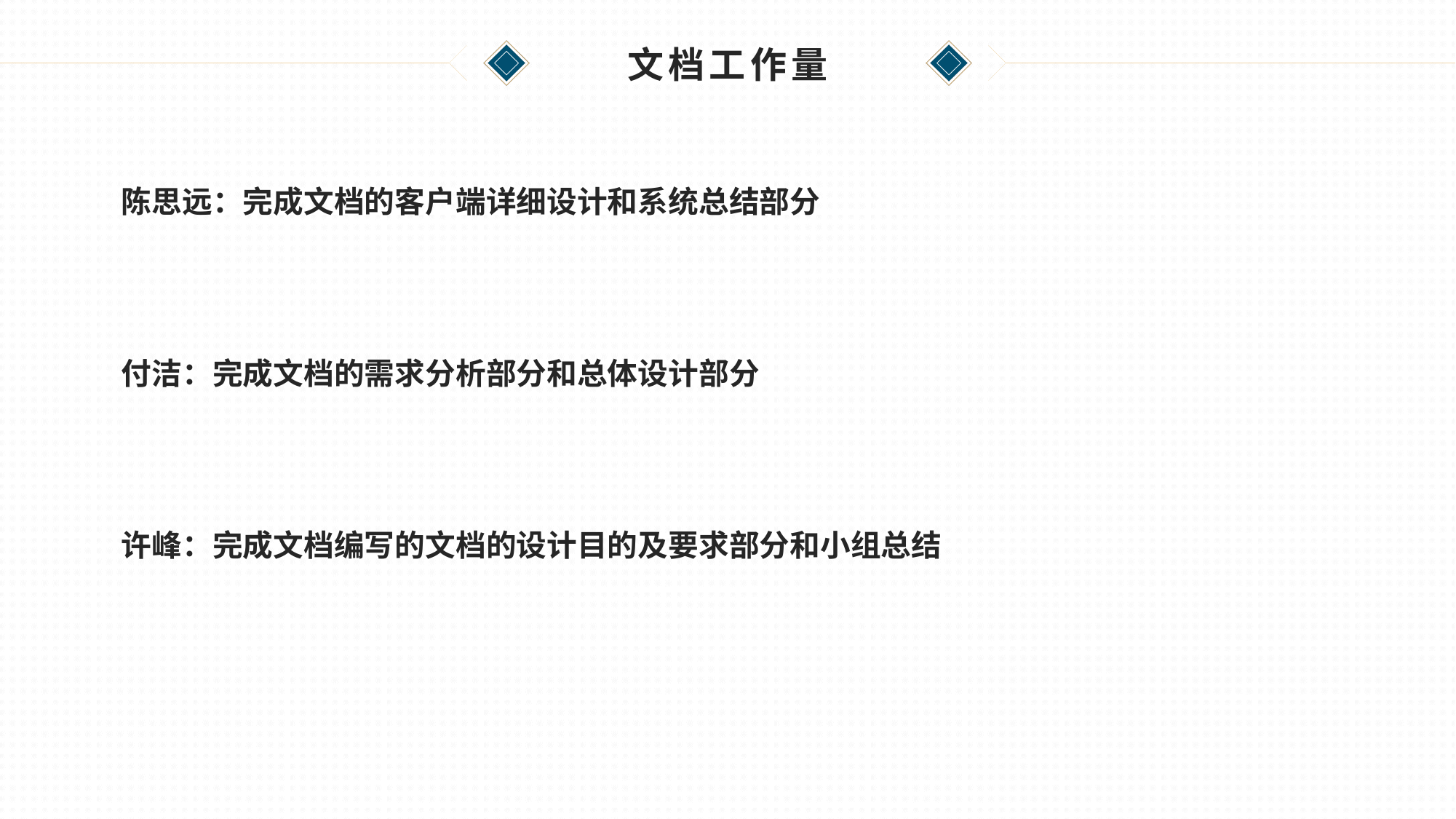

# 文档工作量
陈思远：完成文档的客户端详细设计和系统总结部分
付洁：完成文档的需求分析部分和总体设计部分
许峰：完成文档编写的文档的设计目的及要求部分和小组总结